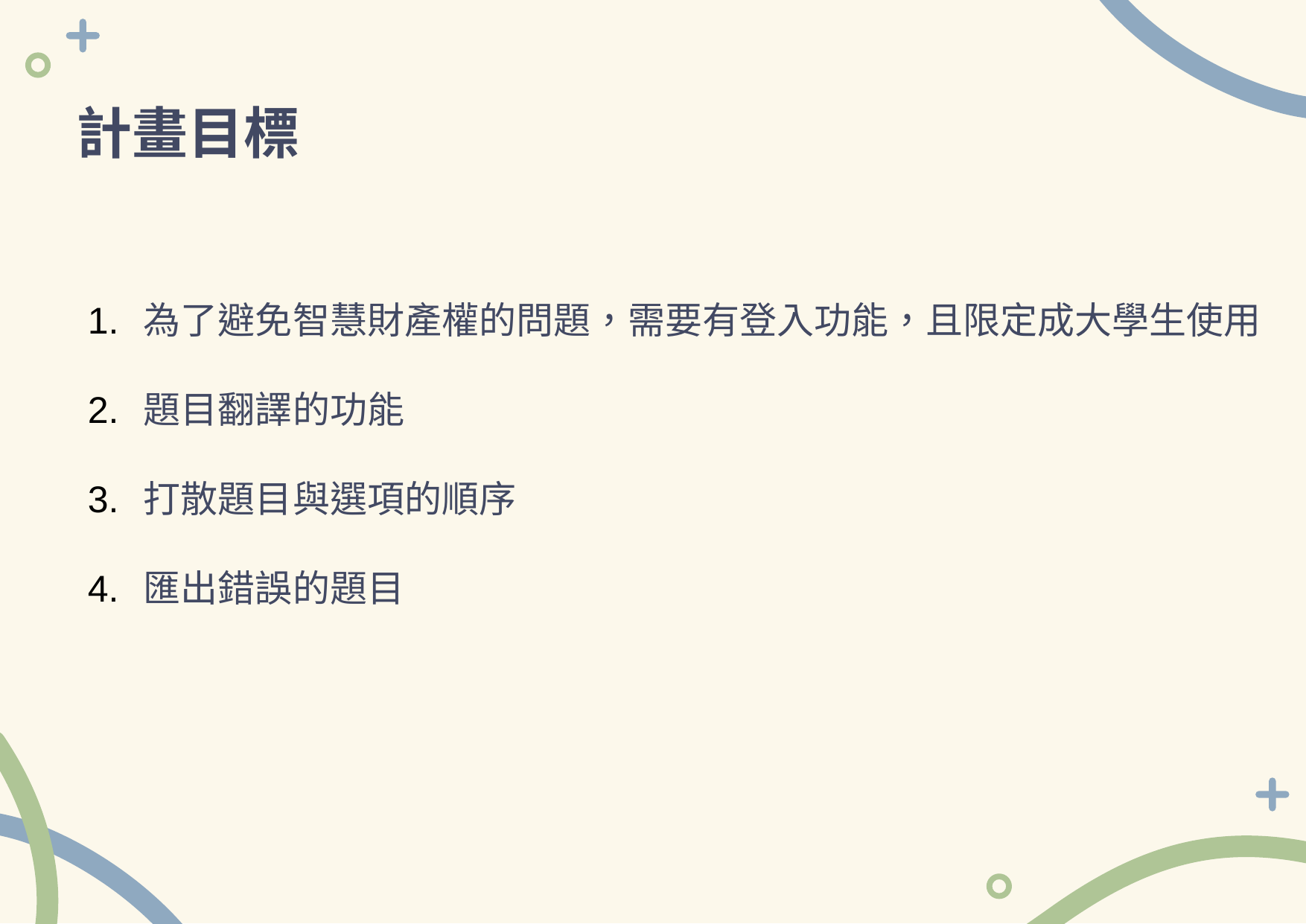

# 計畫目標
為了避免智慧財產權的問題，需要有登入功能，且限定成大學生使用
題目翻譯的功能
打散題目與選項的順序
匯出錯誤的題目